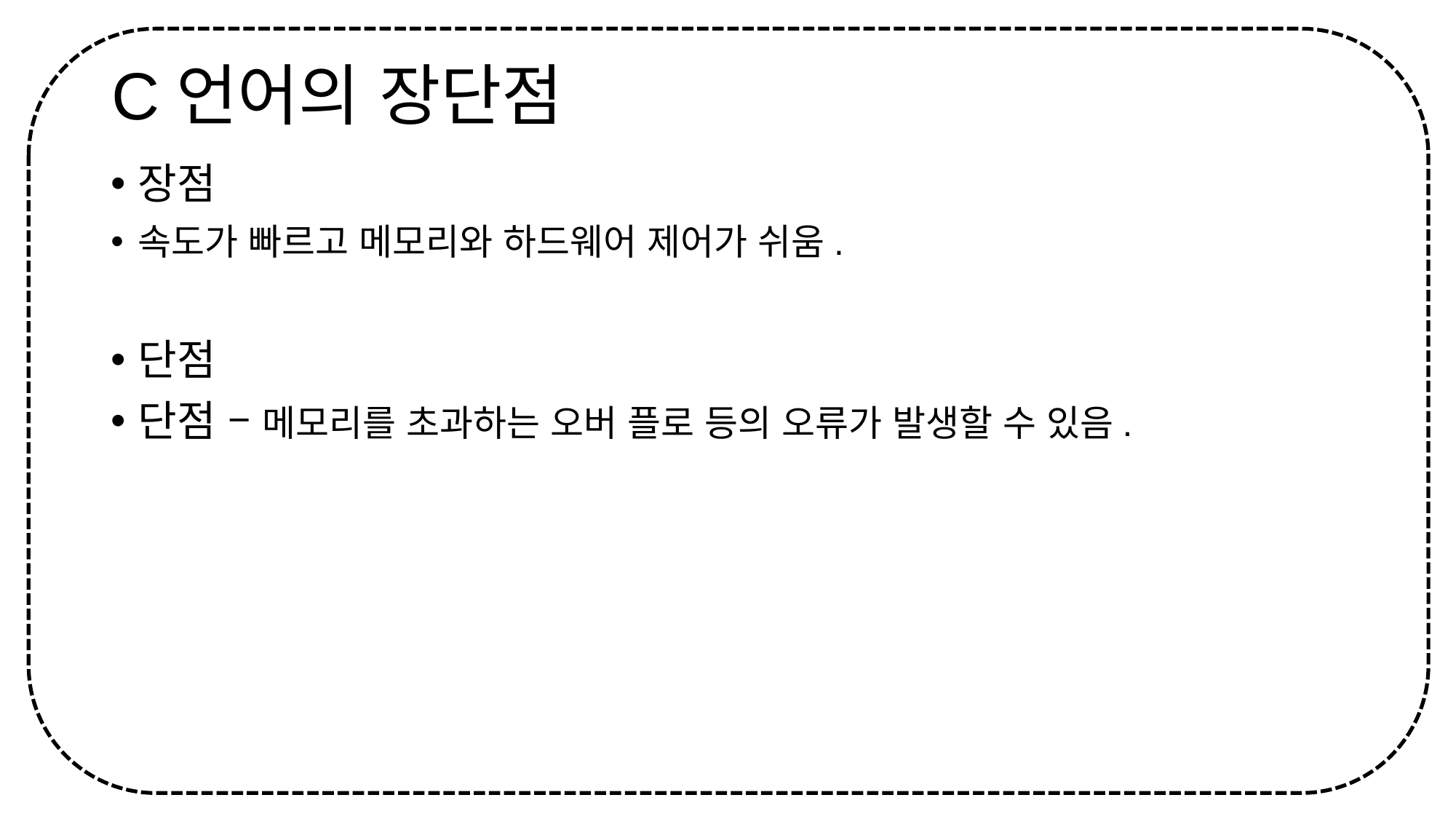

# C언어의 장단점
장점
속도가 빠르고 메모리와 하드웨어 제어가 쉬움.

단점
단점 – 메모리를 초과하는 오버 플로 등의 오류가 발생할 수 있음.